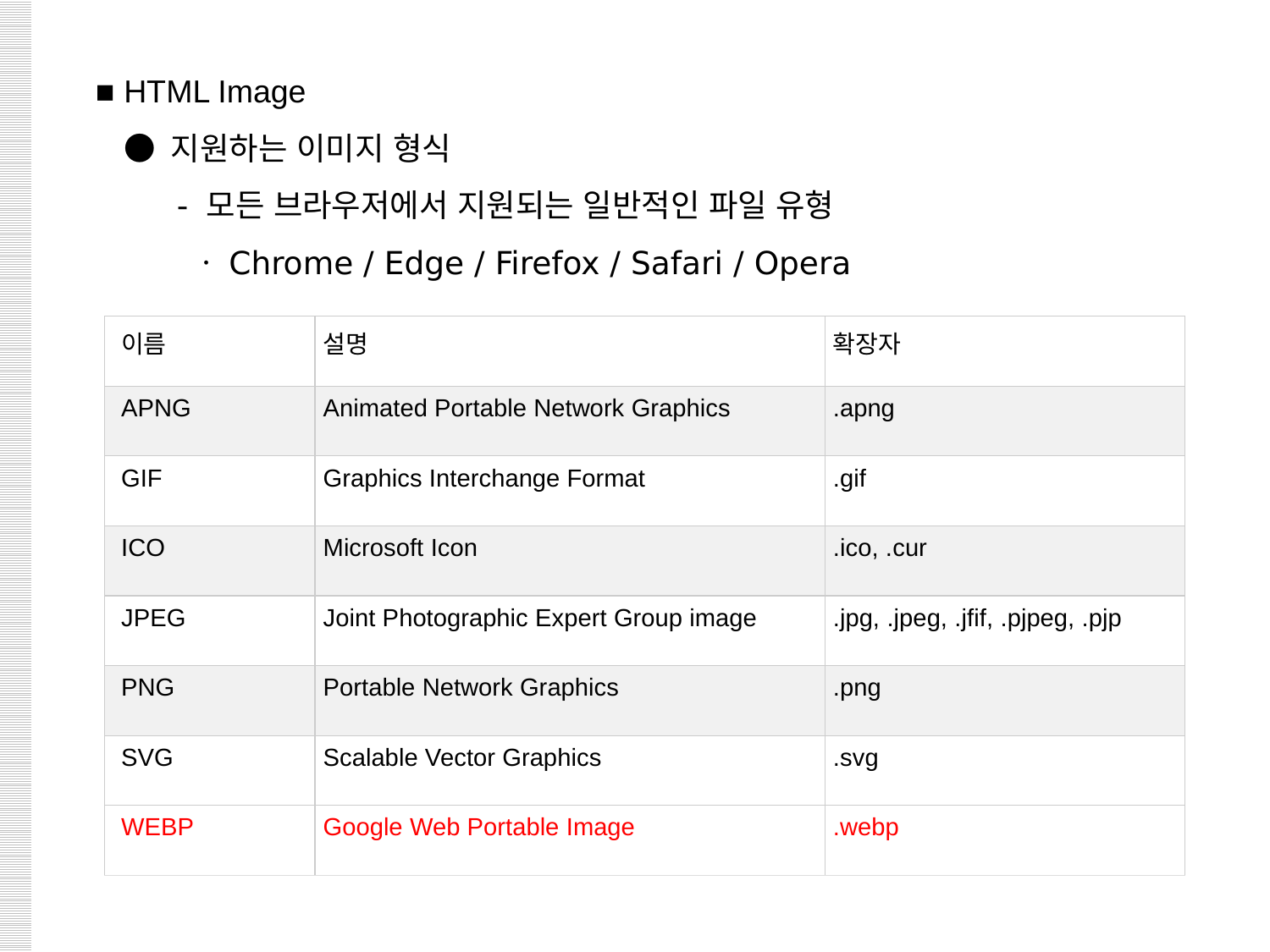

■ HTML Image
    ● 지원하는 이미지 형식
        - 모든 브라우저에서 지원되는 일반적인 파일 유형
          ㆍChrome / Edge / Firefox / Safari / Opera
| 이름 | 설명 | 확장자 |
| --- | --- | --- |
| APNG | Animated Portable Network Graphics | .apng |
| GIF | Graphics Interchange Format | .gif |
| ICO | Microsoft Icon | .ico, .cur |
| JPEG | Joint Photographic Expert Group image | .jpg, .jpeg, .jfif, .pjpeg, .pjp |
| PNG | Portable Network Graphics | .png |
| SVG | Scalable Vector Graphics | .svg |
| WEBP | Google Web Portable Image | .webp |